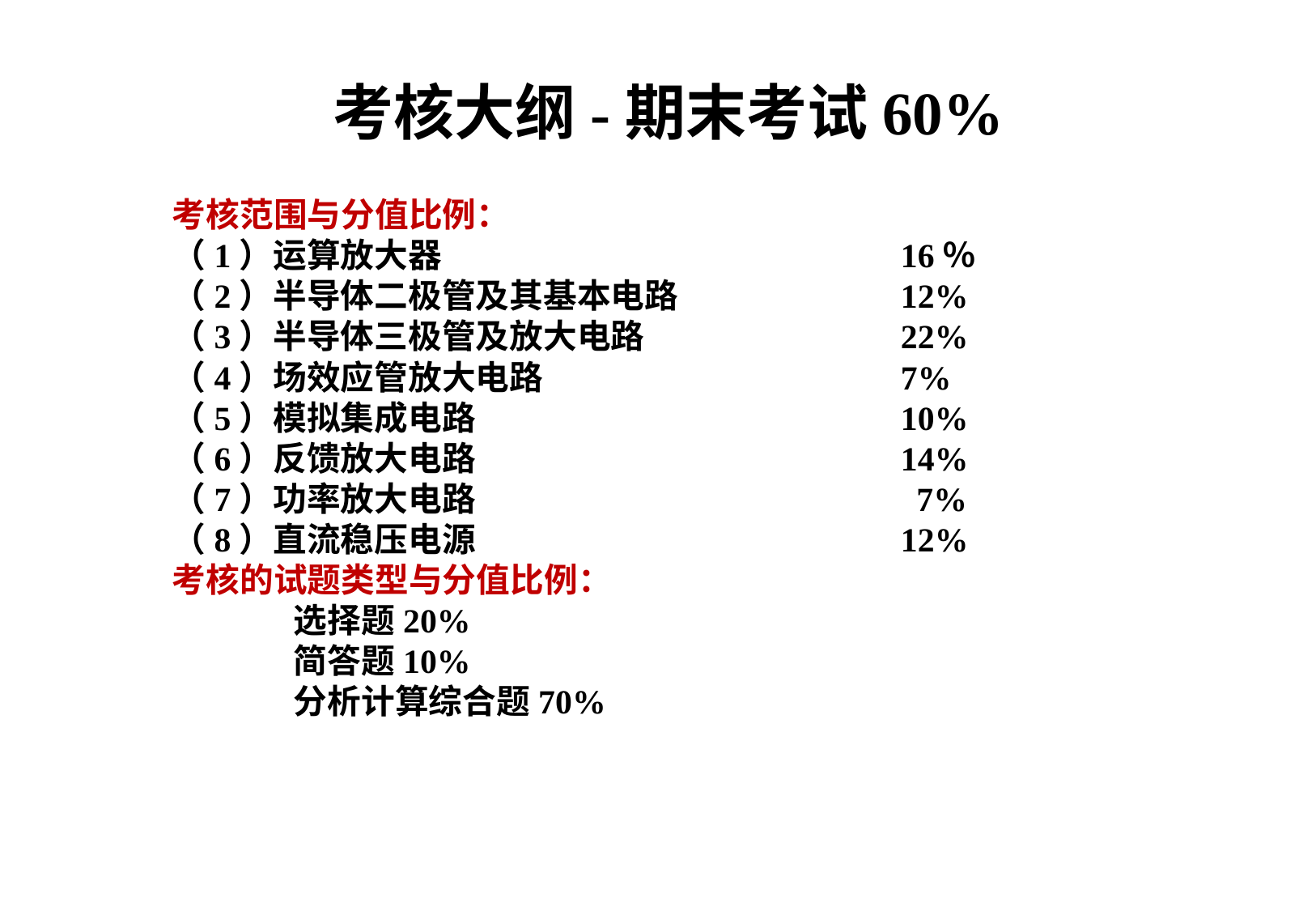

# 考核大纲-期末考试60%
考核范围与分值比例：
（1）运算放大器                  			16％
（2）半导体二极管及其基本电路     		12%
（3）半导体三极管及放大电路      		22%
（4）场效应管放大电路 	      		7%
（5）模拟集成电路 		            		10%
（6）反馈放大电路 		            		14%
（7）功率放大电路 		           		 7%
（8）直流稳压电源 		           		12%
考核的试题类型与分值比例：
   	选择题20%
	简答题10%
	分析计算综合题70%